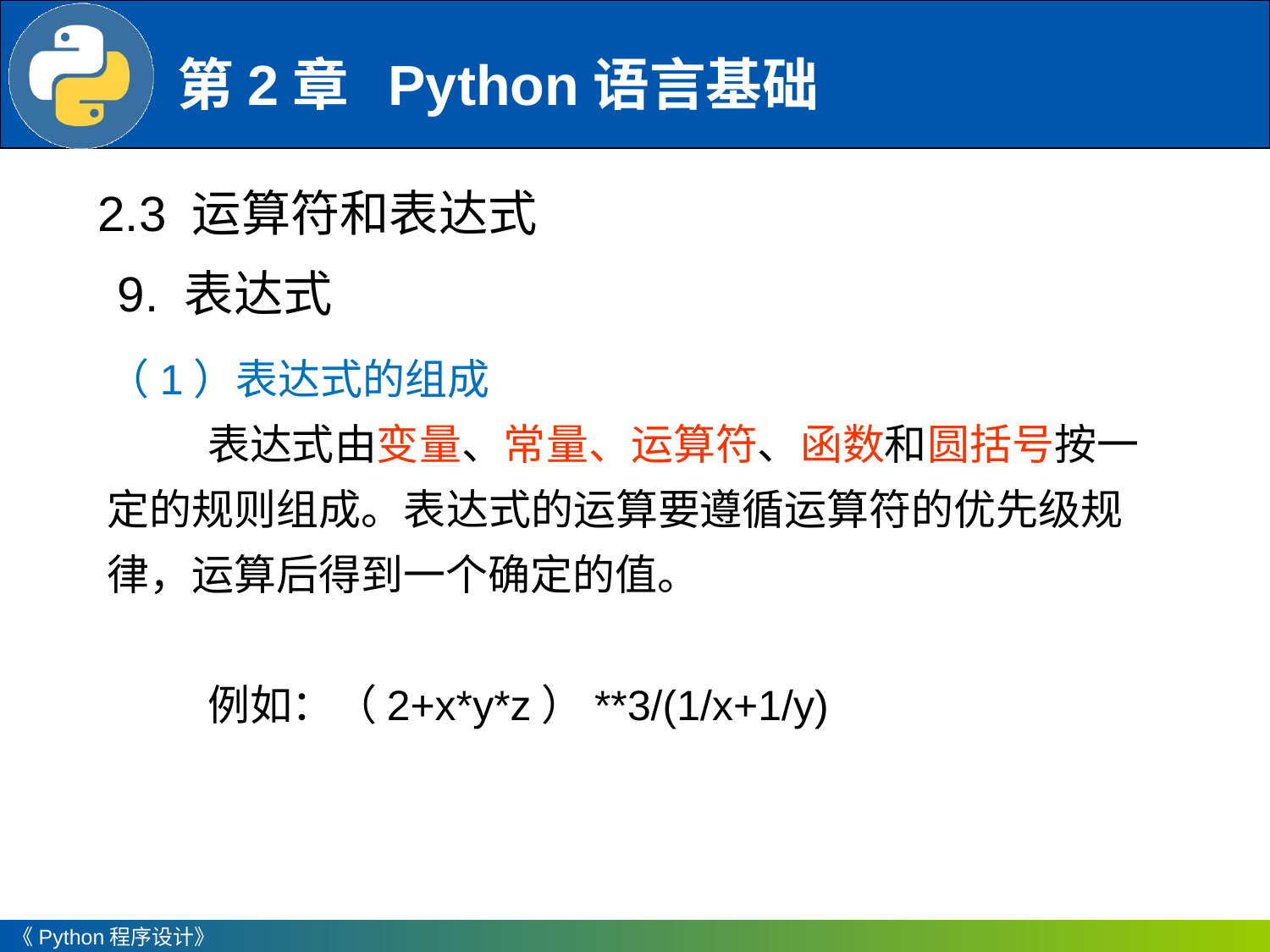

2.3 运算符和表达式
9. 表达式
（1）表达式的组成
表达式由变量、常量、运算符、函数和圆括号按一定的规则组成。表达式的运算要遵循运算符的优先级规律，运算后得到一个确定的值。

例如：（2+x*y*z）**3/(1/x+1/y)